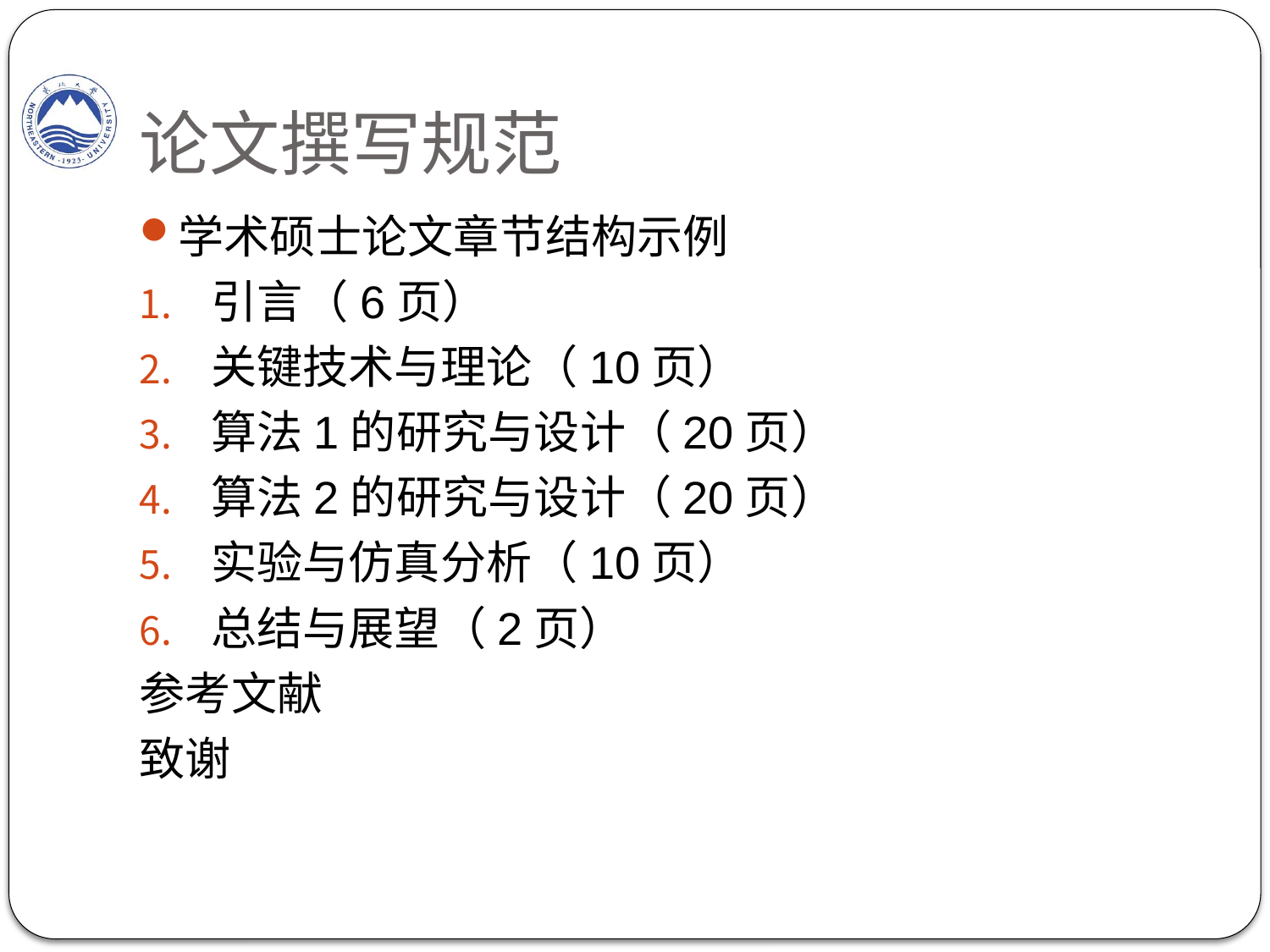

# 论文撰写规范
学术硕士论文章节结构示例
引言（6页）
关键技术与理论（10页）
算法1的研究与设计（20页）
算法2的研究与设计（20页）
实验与仿真分析（10页）
总结与展望（2页）
参考文献
致谢